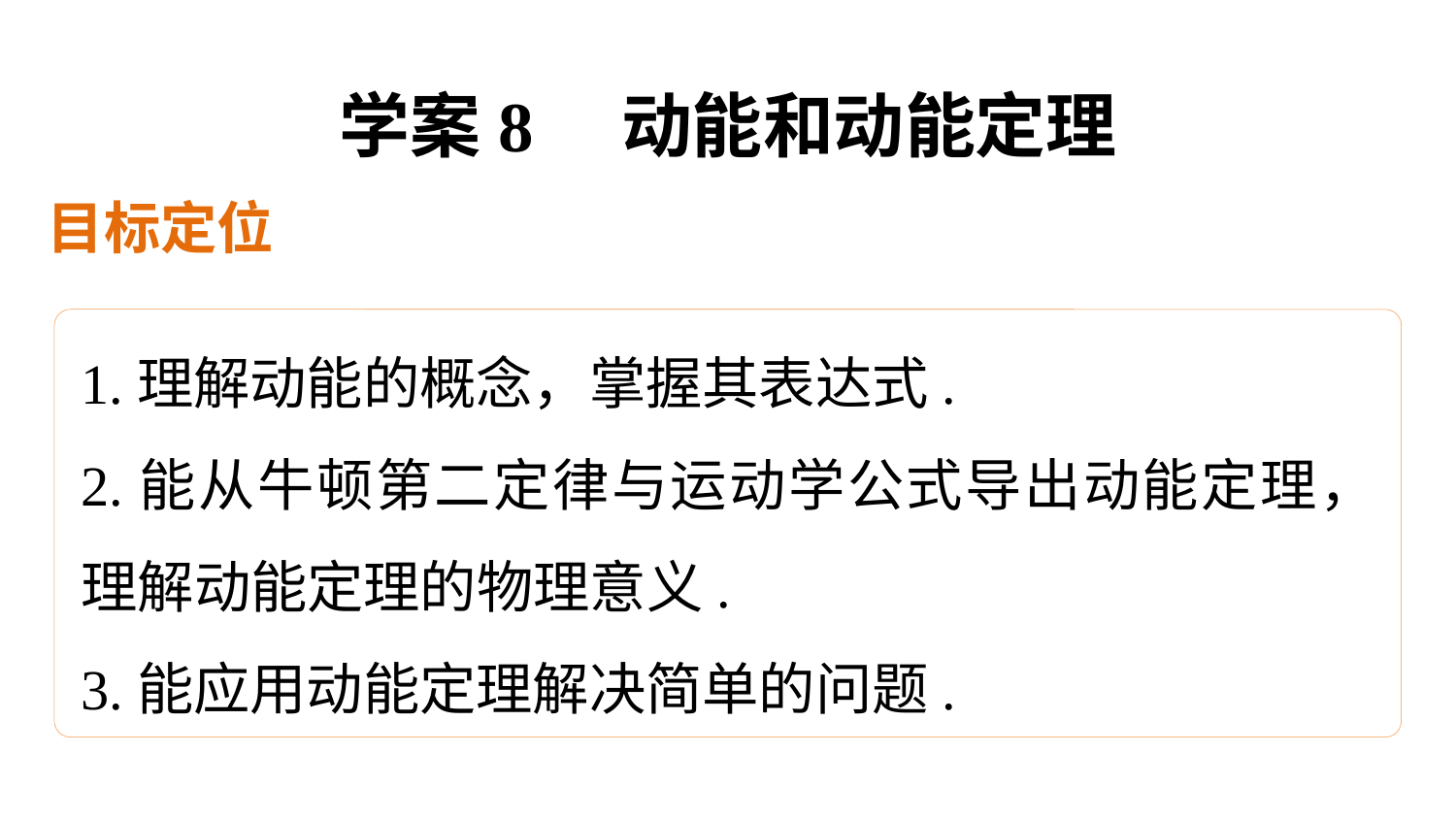

学案8　动能和动能定理
目标定位
1.理解动能的概念，掌握其表达式.
2.能从牛顿第二定律与运动学公式导出动能定理，理解动能定理的物理意义.
3.能应用动能定理解决简单的问题.